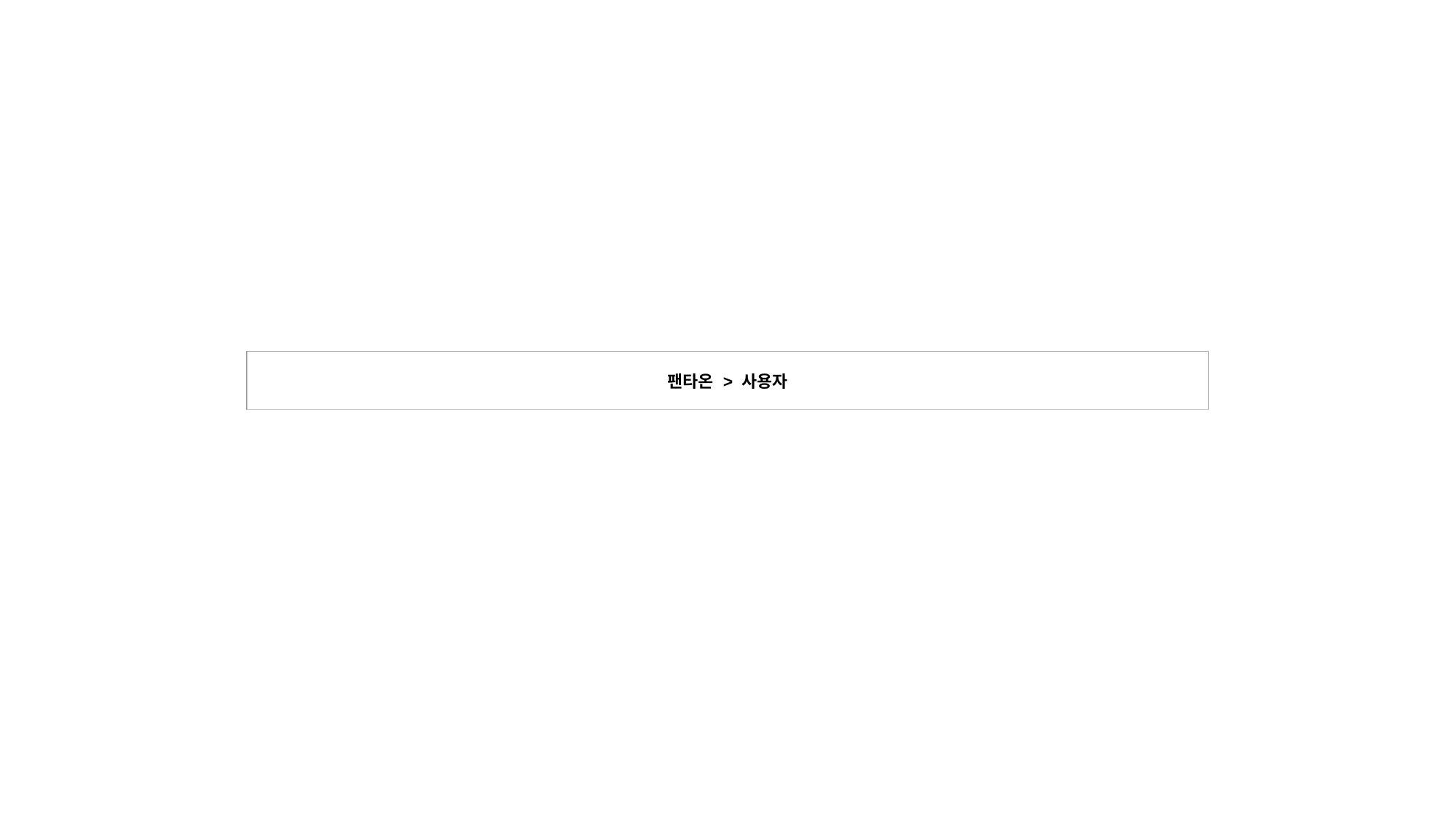

| 팬타온 > 사용자 |
| --- |